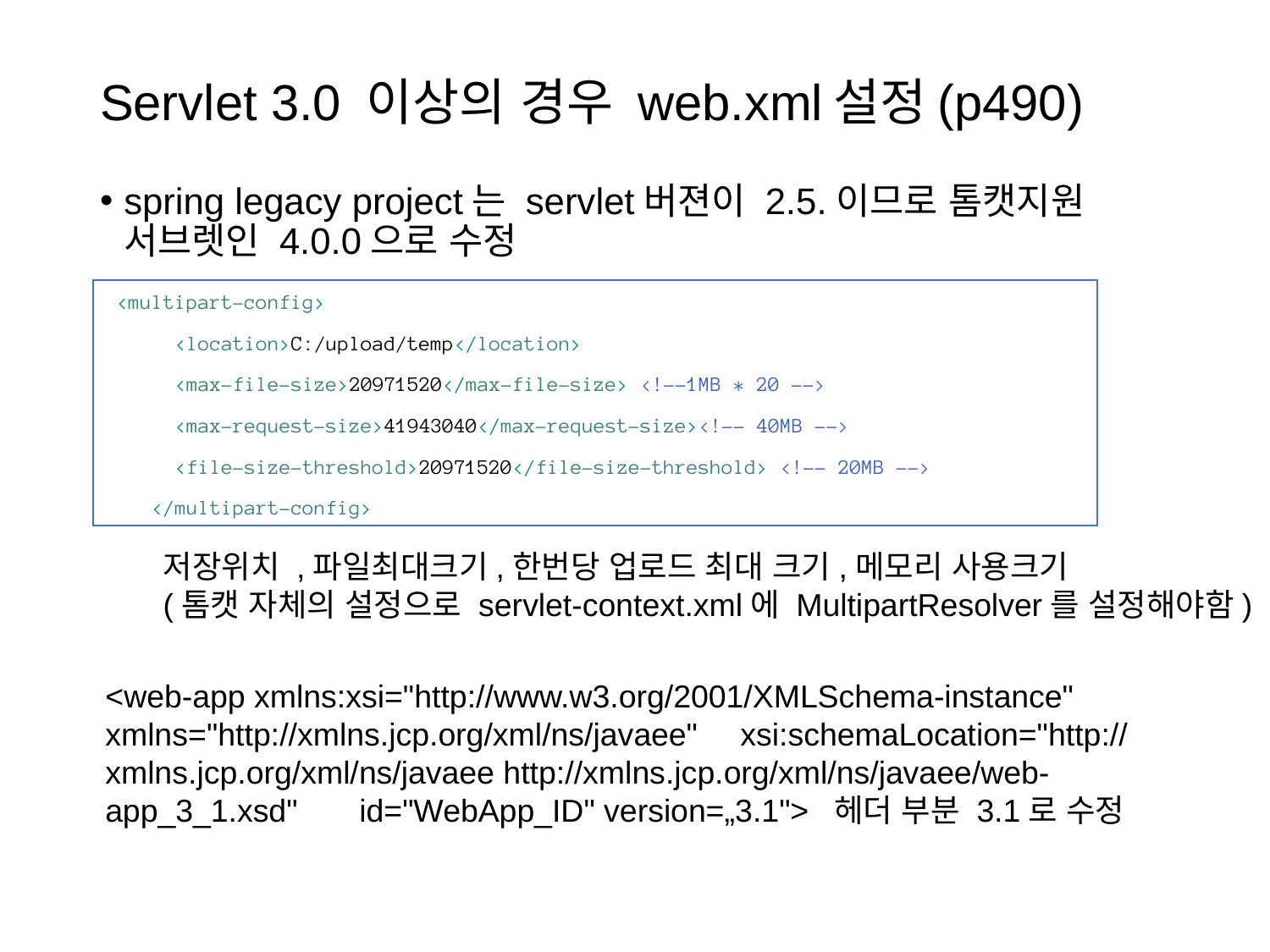

# Servlet 3.0 이상의 경우 web.xml설정(p490)
spring legacy project는 servlet버젼이 2.5.이므로 톰캣지원
서브렛인 4.0.0으로 수정
 <multipart-config>
      <location>C:/upload/temp</location>
      <max-file-size>20971520</max-file-size> <!--1MB * 20 -->
      <max-request-size>41943040</max-request-size><!-- 40MB -->
      <file-size-threshold>20971520</file-size-threshold> <!-- 20MB -->
    </multipart-config>
저장위치 ,파일최대크기,한번당 업로드 최대 크기,메모리 사용크기
(톰캣 자체의 설정으로 servlet-context.xml에 MultipartResolver를 설정해야함)
<web-app xmlns:xsi="http://www.w3.org/2001/XMLSchema-instance"	xmlns="http://xmlns.jcp.org/xml/ns/javaee"	xsi:schemaLocation="http://xmlns.jcp.org/xml/ns/javaee http://xmlns.jcp.org/xml/ns/javaee/web-app_3_1.xsd"	id="WebApp_ID" version=„3.1">  헤더 부분 3.1로 수정